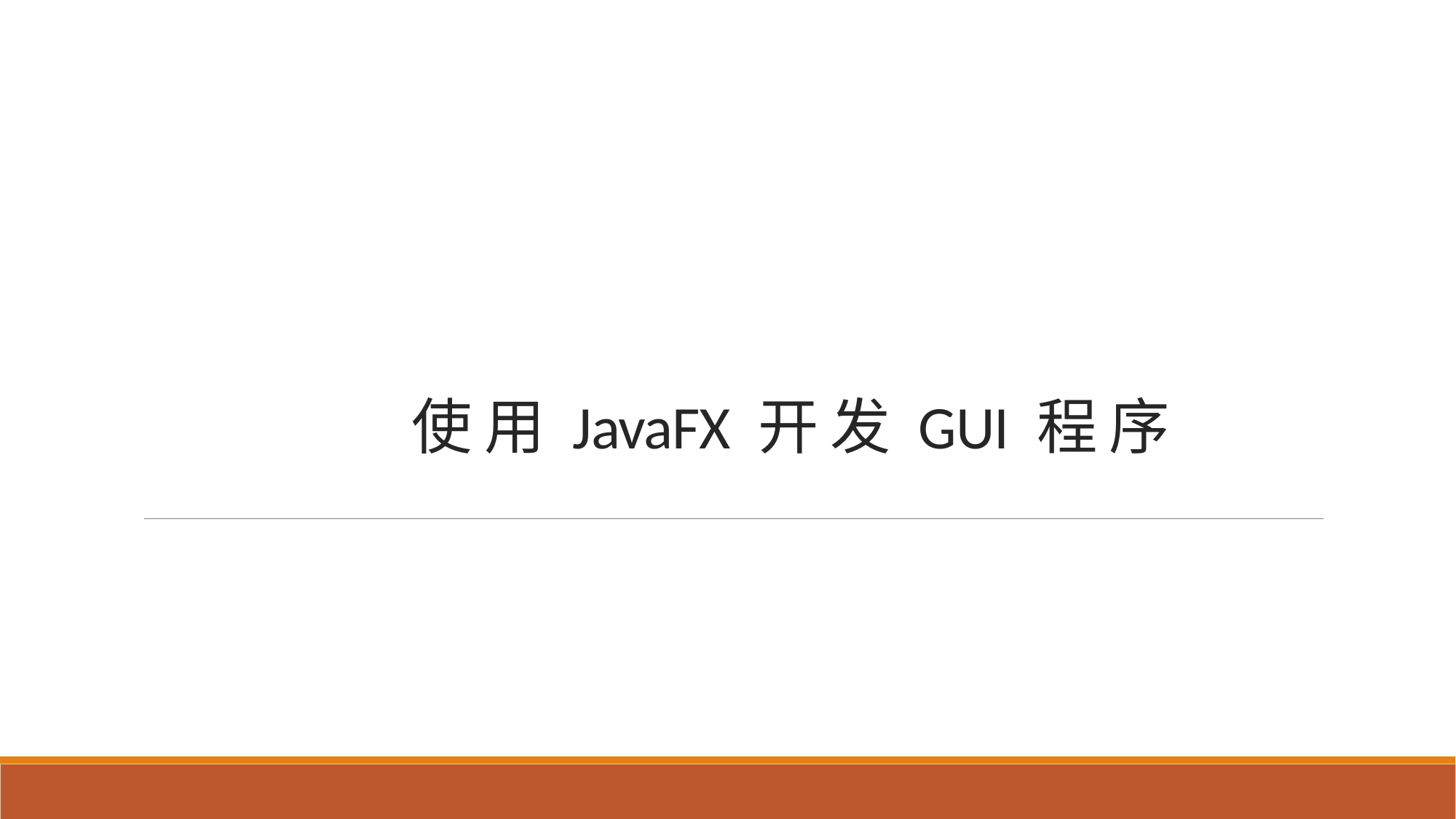

# 使 用 JavaFX 开 发 GUI 程 序